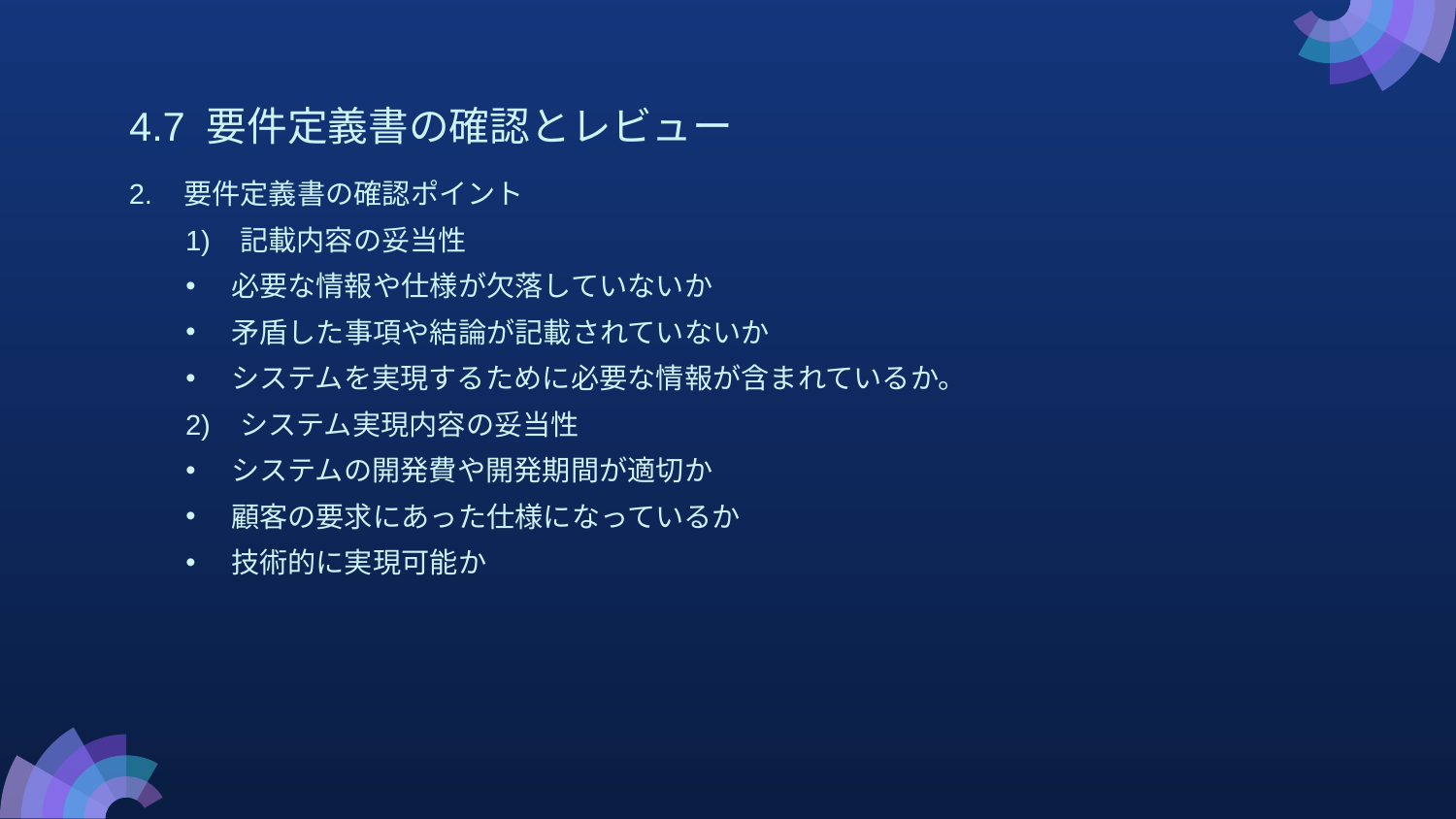

# 4.7 要件定義書の確認とレビュー
要件定義書の確認ポイント
記載内容の妥当性
必要な情報や仕様が欠落していないか
矛盾した事項や結論が記載されていないか
システムを実現するために必要な情報が含まれているか。
システム実現内容の妥当性
システムの開発費や開発期間が適切か
顧客の要求にあった仕様になっているか
技術的に実現可能か